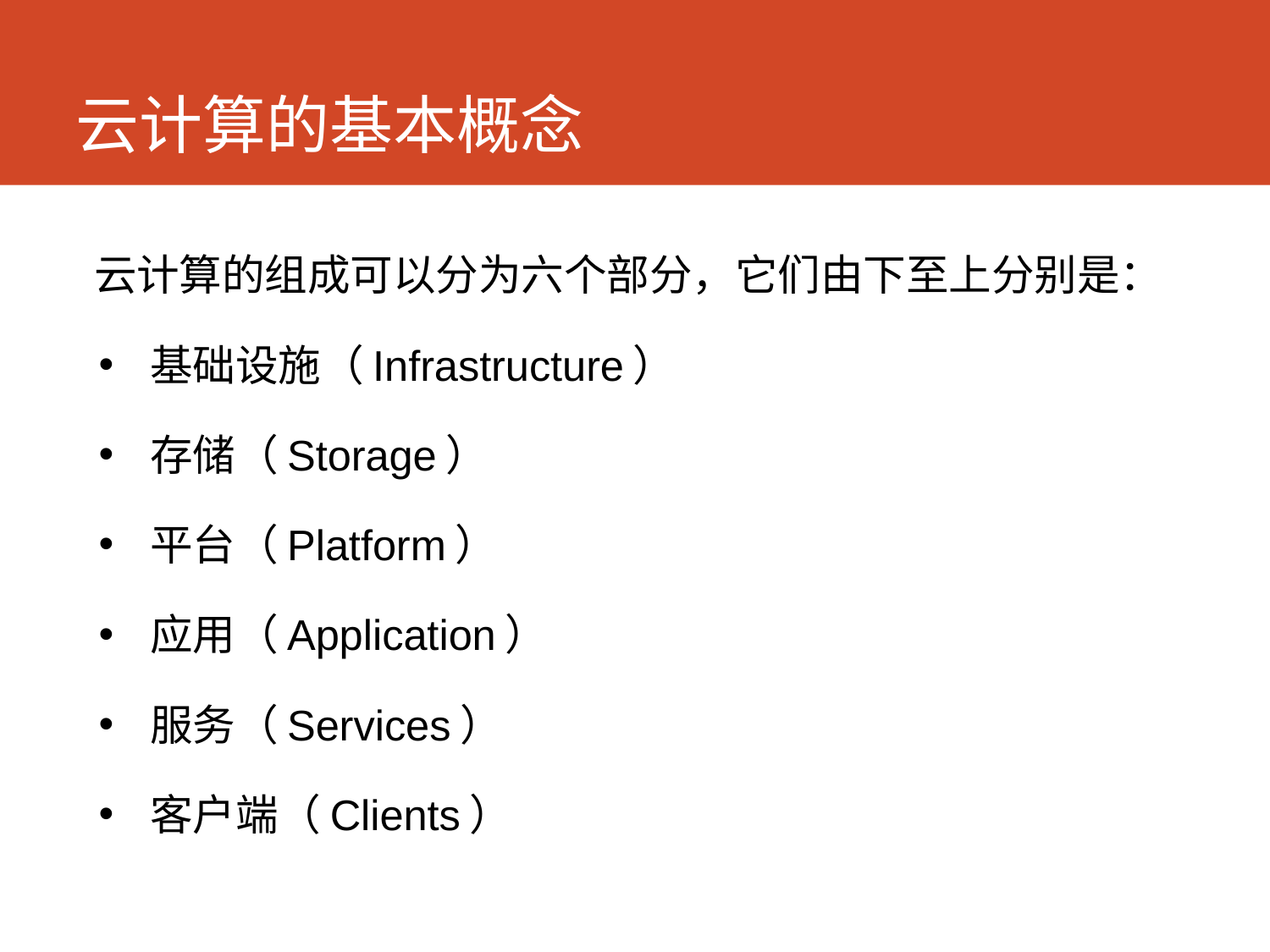

# 云计算的基本概念
 云计算的组成可以分为六个部分，它们由下至上分别是：
  基础设施（Infrastructure）
  存储（Storage）
  平台（Platform）
  应用（Application）
  服务（Services）
  客户端（Clients）